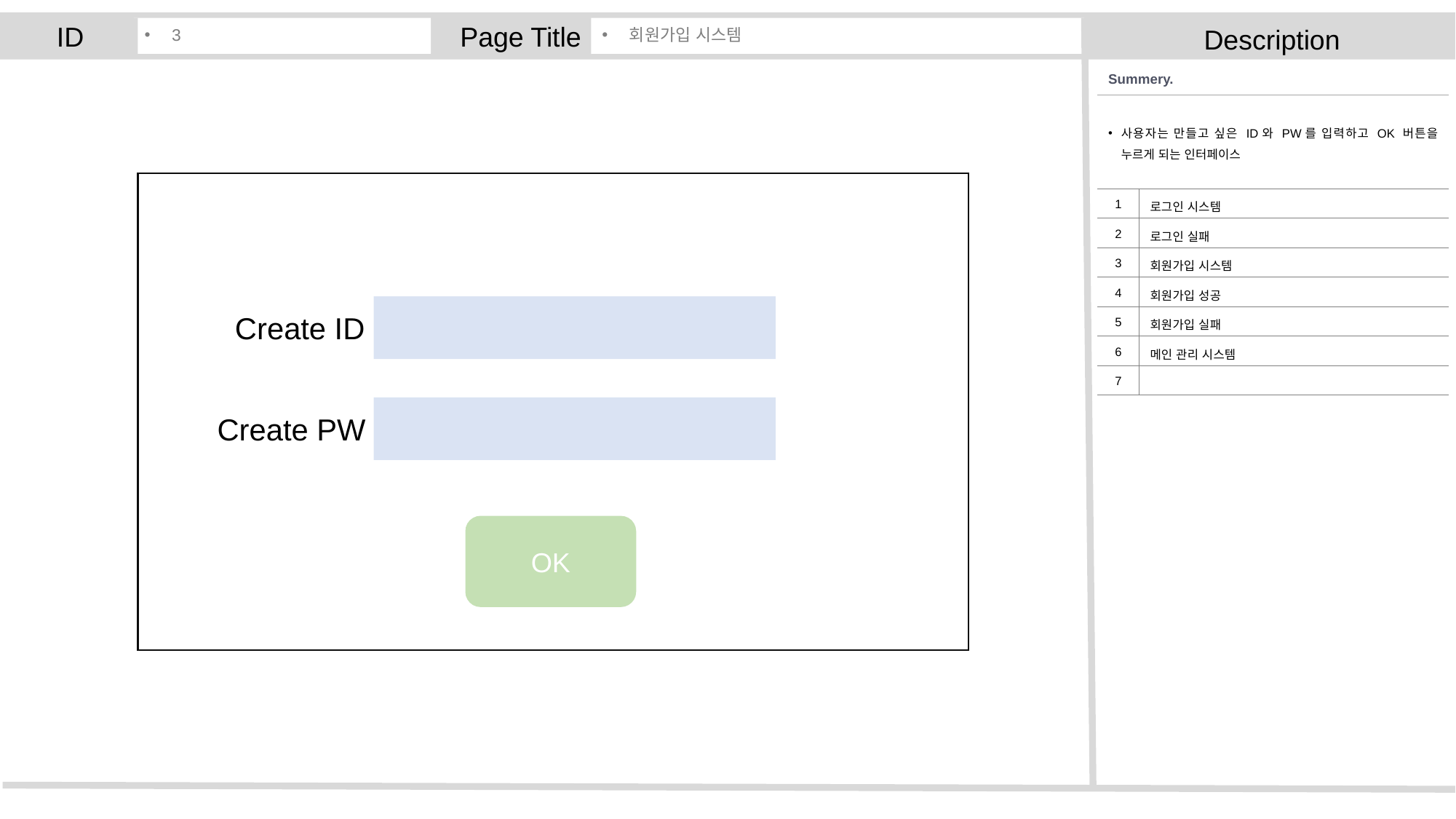

ID
3
Page Title
회원가입 시스템
Description
| Summery. |  |
| --- | --- |
| 사용자는 만들고 싶은 ID와 PW를 입력하고 OK 버튼을 누르게 되는 인터페이스 |  |
| 1 | 로그인 시스템 |
| 2 | 로그인 실패 |
| 3 | 회원가입 시스템 |
| 4 | 회원가입 성공 |
| 5 | 회원가입 실패 |
| 6 | 메인 관리 시스템 |
| 7 |  |

Create ID

Create PW
OK